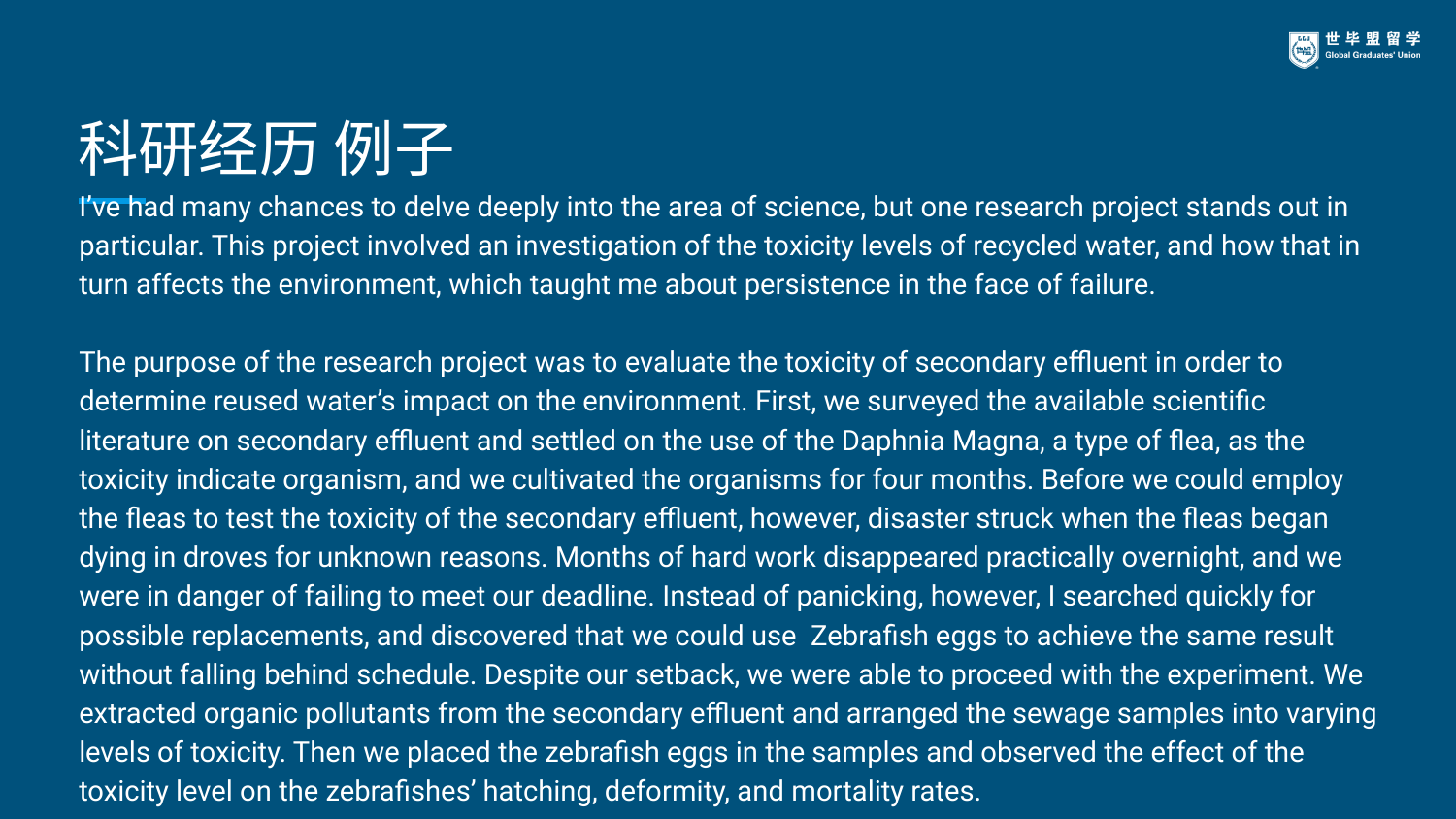

# 科研经历 例子
I’ve had many chances to delve deeply into the area of science, but one research project stands out in particular. This project involved an investigation of the toxicity levels of recycled water, and how that in turn affects the environment, which taught me about persistence in the face of failure.
The purpose of the research project was to evaluate the toxicity of secondary effluent in order to determine reused water’s impact on the environment. First, we surveyed the available scientific literature on secondary effluent and settled on the use of the Daphnia Magna, a type of flea, as the toxicity indicate organism, and we cultivated the organisms for four months. Before we could employ the fleas to test the toxicity of the secondary effluent, however, disaster struck when the fleas began dying in droves for unknown reasons. Months of hard work disappeared practically overnight, and we were in danger of failing to meet our deadline. Instead of panicking, however, I searched quickly for possible replacements, and discovered that we could use  Zebrafish eggs to achieve the same result without falling behind schedule. Despite our setback, we were able to proceed with the experiment. We extracted organic pollutants from the secondary effluent and arranged the sewage samples into varying levels of toxicity. Then we placed the zebrafish eggs in the samples and observed the effect of the toxicity level on the zebrafishes’ hatching, deformity, and mortality rates.